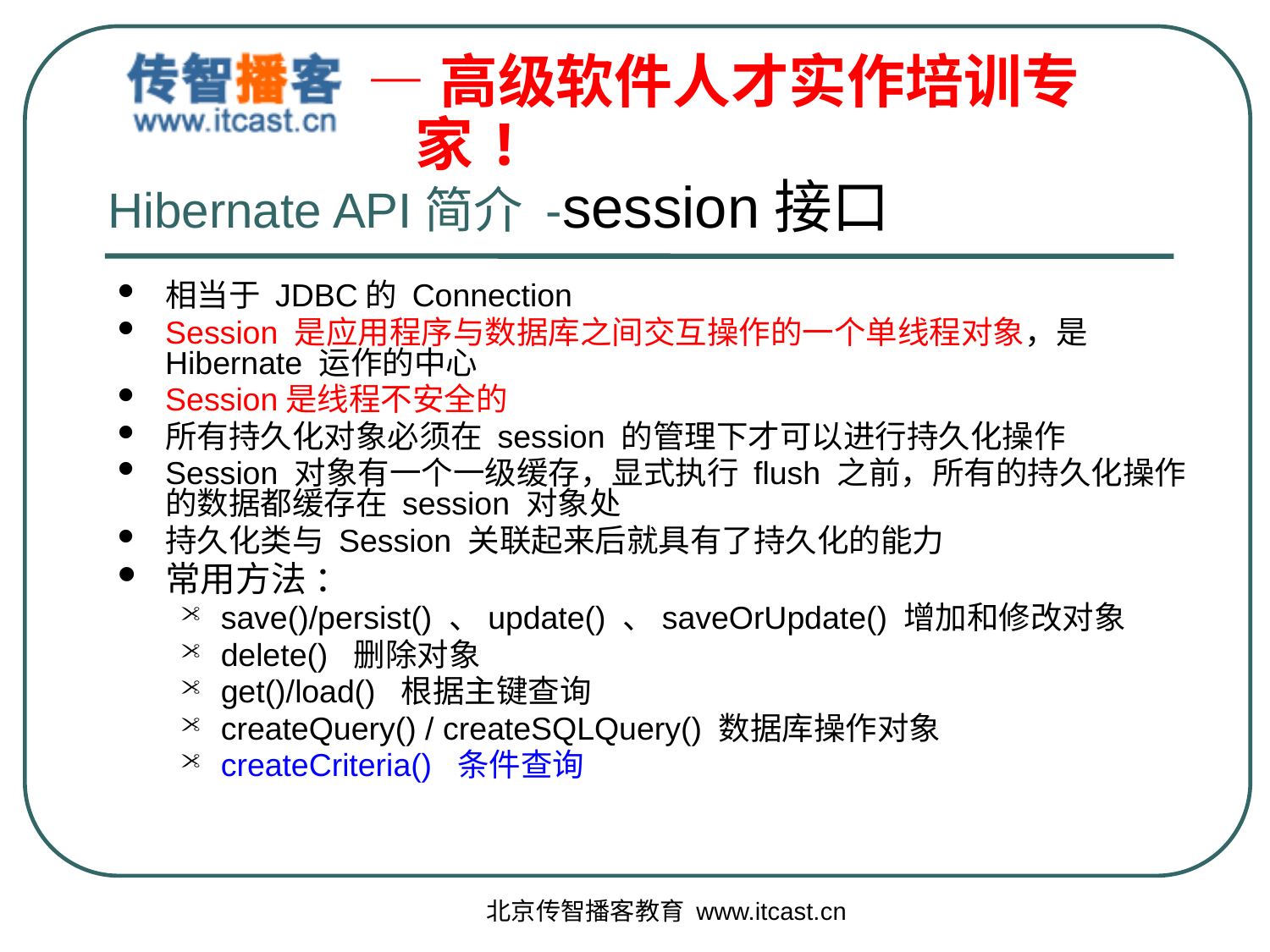

# Hibernate API简介 -session接口
相当于 JDBC的 Connection
Session 是应用程序与数据库之间交互操作的一个单线程对象，是 Hibernate 运作的中心
Session是线程不安全的
所有持久化对象必须在 session 的管理下才可以进行持久化操作
Session 对象有一个一级缓存，显式执行 flush 之前，所有的持久化操作的数据都缓存在 session 对象处
持久化类与 Session 关联起来后就具有了持久化的能力
常用方法 ：
save()/persist() 、update() 、saveOrUpdate() 增加和修改对象
delete()  删除对象
get()/load()  根据主键查询
createQuery() / createSQLQuery() 数据库操作对象
createCriteria()  条件查询
北京传智播客教育 www.itcast.cn